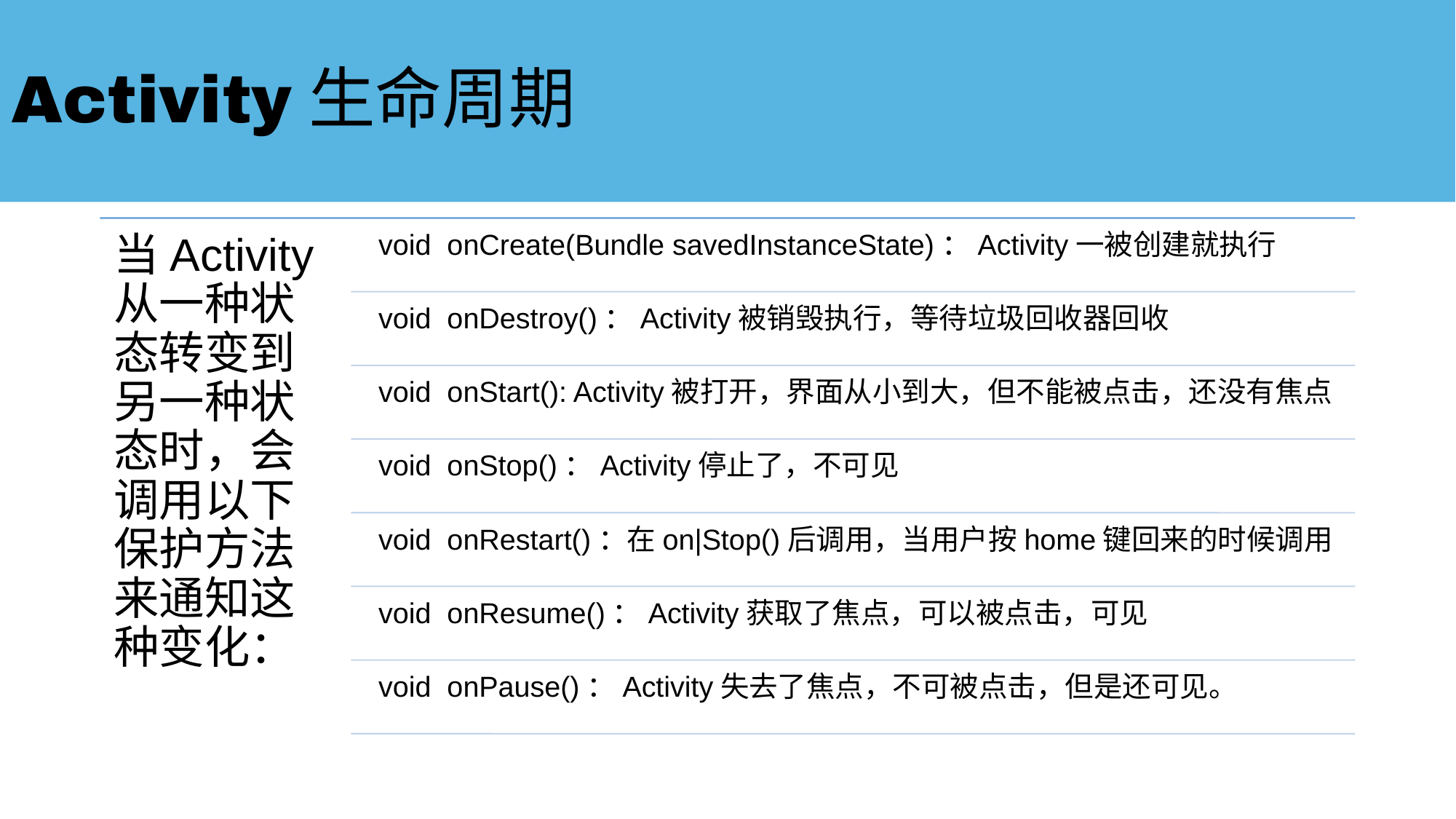

# Activity生命周期
当Activity从一种状态转变到另一种状态时，会调用以下保护方法来通知这种变化：
void  onCreate(Bundle savedInstanceState)：Activity一被创建就执行
void  onDestroy()：Activity被销毁执行，等待垃圾回收器回收
void  onStart(): Activity被打开，界面从小到大，但不能被点击，还没有焦点
void  onStop()：Activity停止了，不可见
void  onRestart()：在on|Stop()后调用，当用户按home键回来的时候调用
void  onResume()：Activity获取了焦点，可以被点击，可见
void  onPause()：Activity失去了焦点，不可被点击，但是还可见。